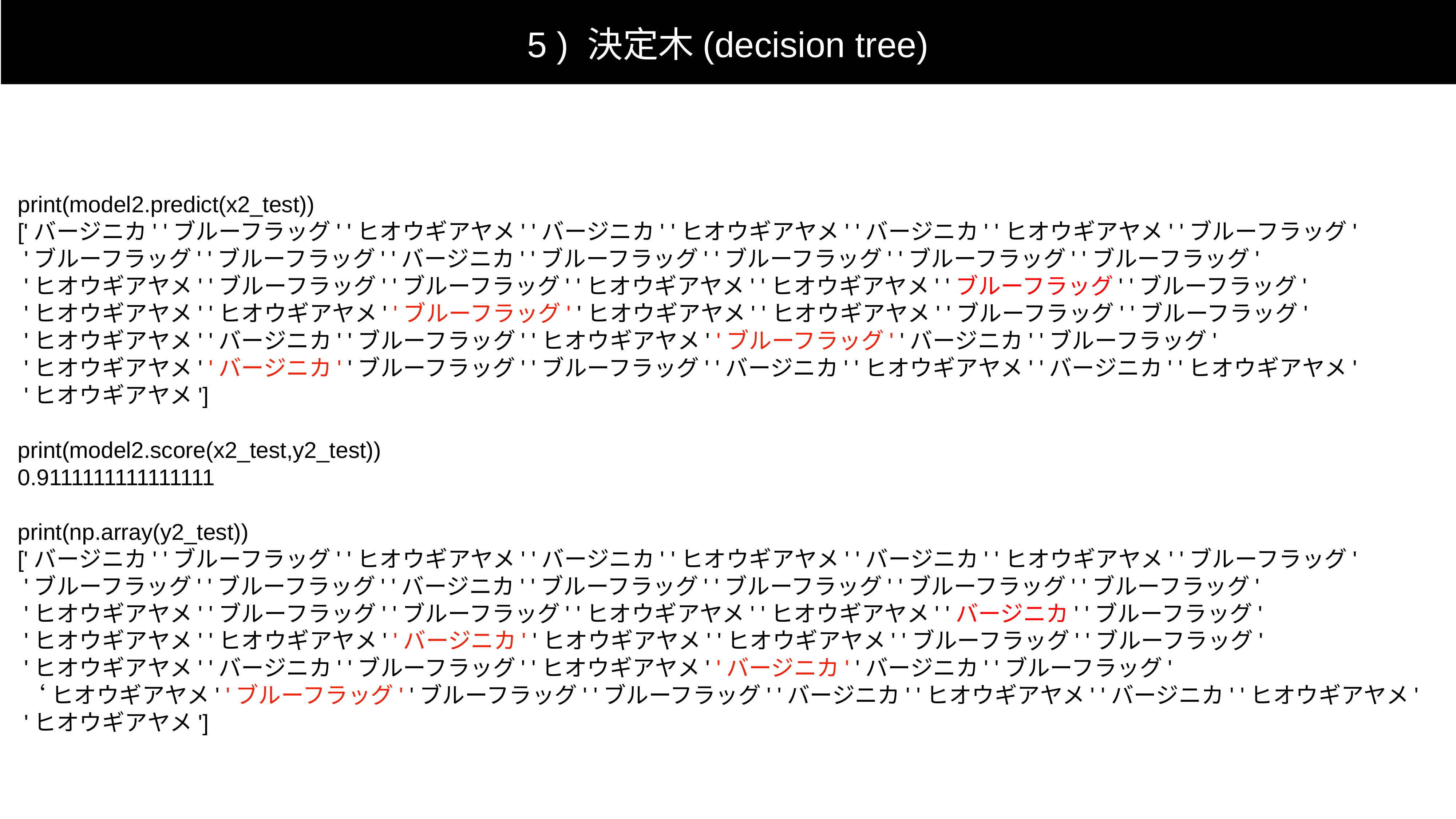

5 ) 決定木(decision tree)
print(model2.predict(x2_test))
['バージニカ' 'ブルーフラッグ' 'ヒオウギアヤメ' 'バージニカ' 'ヒオウギアヤメ' 'バージニカ' 'ヒオウギアヤメ' 'ブルーフラッグ'
 'ブルーフラッグ' 'ブルーフラッグ' 'バージニカ' 'ブルーフラッグ' 'ブルーフラッグ' 'ブルーフラッグ' 'ブルーフラッグ'
 'ヒオウギアヤメ' 'ブルーフラッグ' 'ブルーフラッグ' 'ヒオウギアヤメ' 'ヒオウギアヤメ' 'ブルーフラッグ' 'ブルーフラッグ'
 'ヒオウギアヤメ' 'ヒオウギアヤメ' 'ブルーフラッグ' 'ヒオウギアヤメ' 'ヒオウギアヤメ' 'ブルーフラッグ' 'ブルーフラッグ'
 'ヒオウギアヤメ' 'バージニカ' 'ブルーフラッグ' 'ヒオウギアヤメ' 'ブルーフラッグ' 'バージニカ' 'ブルーフラッグ'
 'ヒオウギアヤメ' 'バージニカ' 'ブルーフラッグ' 'ブルーフラッグ' 'バージニカ' 'ヒオウギアヤメ' 'バージニカ' 'ヒオウギアヤメ'
 'ヒオウギアヤメ']

print(model2.score(x2_test,y2_test))
0.9111111111111111

print(np.array(y2_test))
['バージニカ' 'ブルーフラッグ' 'ヒオウギアヤメ' 'バージニカ' 'ヒオウギアヤメ' 'バージニカ' 'ヒオウギアヤメ' 'ブルーフラッグ'
 'ブルーフラッグ' 'ブルーフラッグ' 'バージニカ' 'ブルーフラッグ' 'ブルーフラッグ' 'ブルーフラッグ' 'ブルーフラッグ'
 'ヒオウギアヤメ' 'ブルーフラッグ' 'ブルーフラッグ' 'ヒオウギアヤメ' 'ヒオウギアヤメ' 'バージニカ' 'ブルーフラッグ'
 'ヒオウギアヤメ' 'ヒオウギアヤメ' 'バージニカ' 'ヒオウギアヤメ' 'ヒオウギアヤメ' 'ブルーフラッグ' 'ブルーフラッグ'
 'ヒオウギアヤメ' 'バージニカ' 'ブルーフラッグ' 'ヒオウギアヤメ' 'バージニカ' 'バージニカ' 'ブルーフラッグ'
 ‘ヒオウギアヤメ' 'ブルーフラッグ' 'ブルーフラッグ' 'ブルーフラッグ' 'バージニカ' 'ヒオウギアヤメ' 'バージニカ' 'ヒオウギアヤメ'
 'ヒオウギアヤメ']